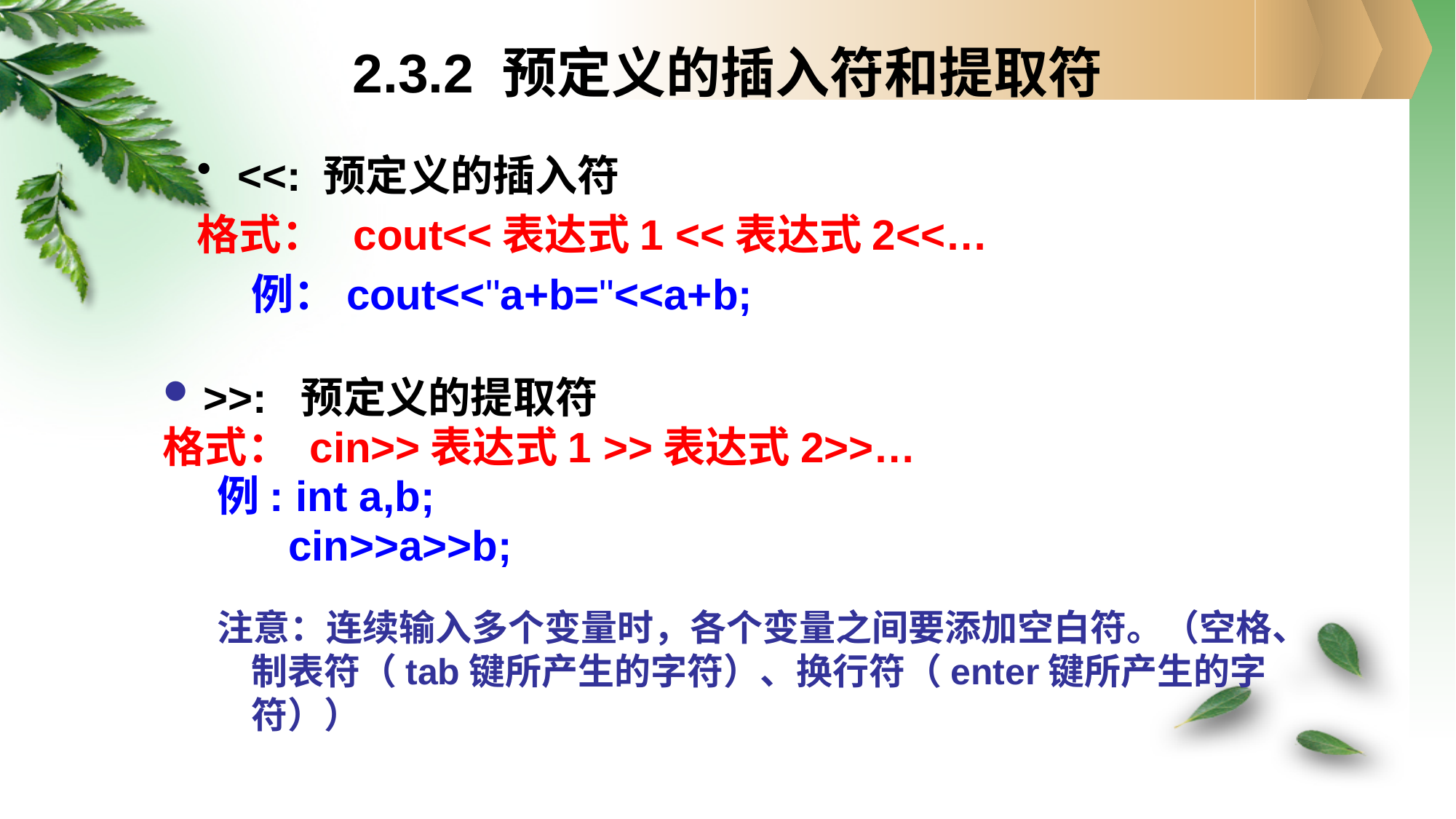

# 2.3.2 预定义的插入符和提取符
<<: 预定义的插入符
格式：  cout<<表达式1 <<表达式2<<…
例：cout<<"a+b="<<a+b;

>>:  预定义的提取符
格式： cin>>表达式1 >>表达式2>>…
例: int a,b;
      cin>>a>>b;

注意：连续输入多个变量时，各个变量之间要添加空白符。（空格、制表符（tab键所产生的字符）、换行符（enter键所产生的字符））